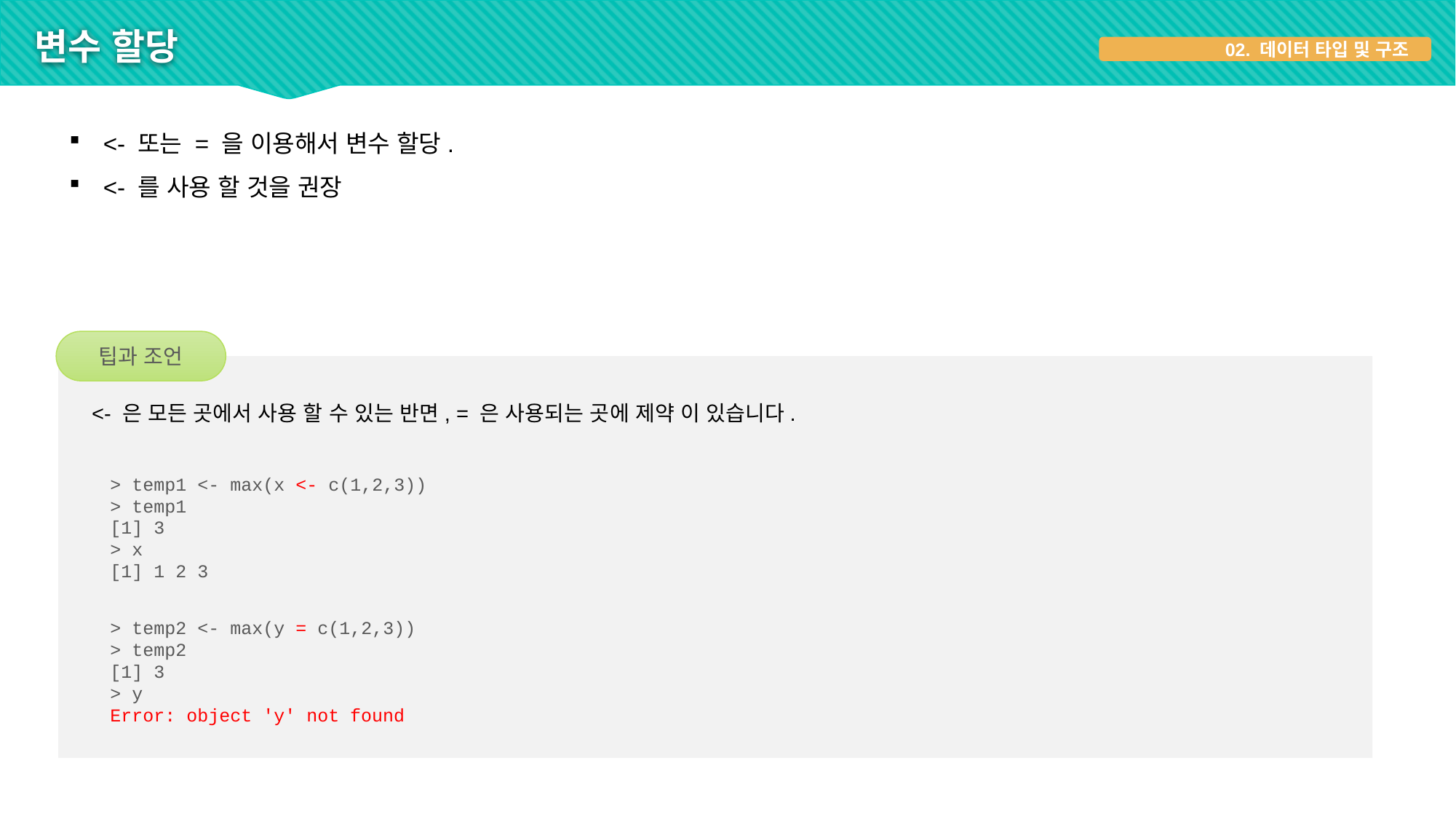

# 변수 할당
02. 데이터 타입 및 구조
<- 또는 = 을 이용해서 변수 할당.
<- 를 사용 할 것을 권장
팁과 조언

<- 은 모든 곳에서 사용 할 수 있는 반면, = 은 사용되는 곳에 제약 이 있습니다.
> temp1 <- max(x <- c(1,2,3))
> temp1
[1] 3
> x
[1] 1 2 3
> temp2 <- max(y = c(1,2,3))
> temp2
[1] 3
> y
Error: object 'y' not found